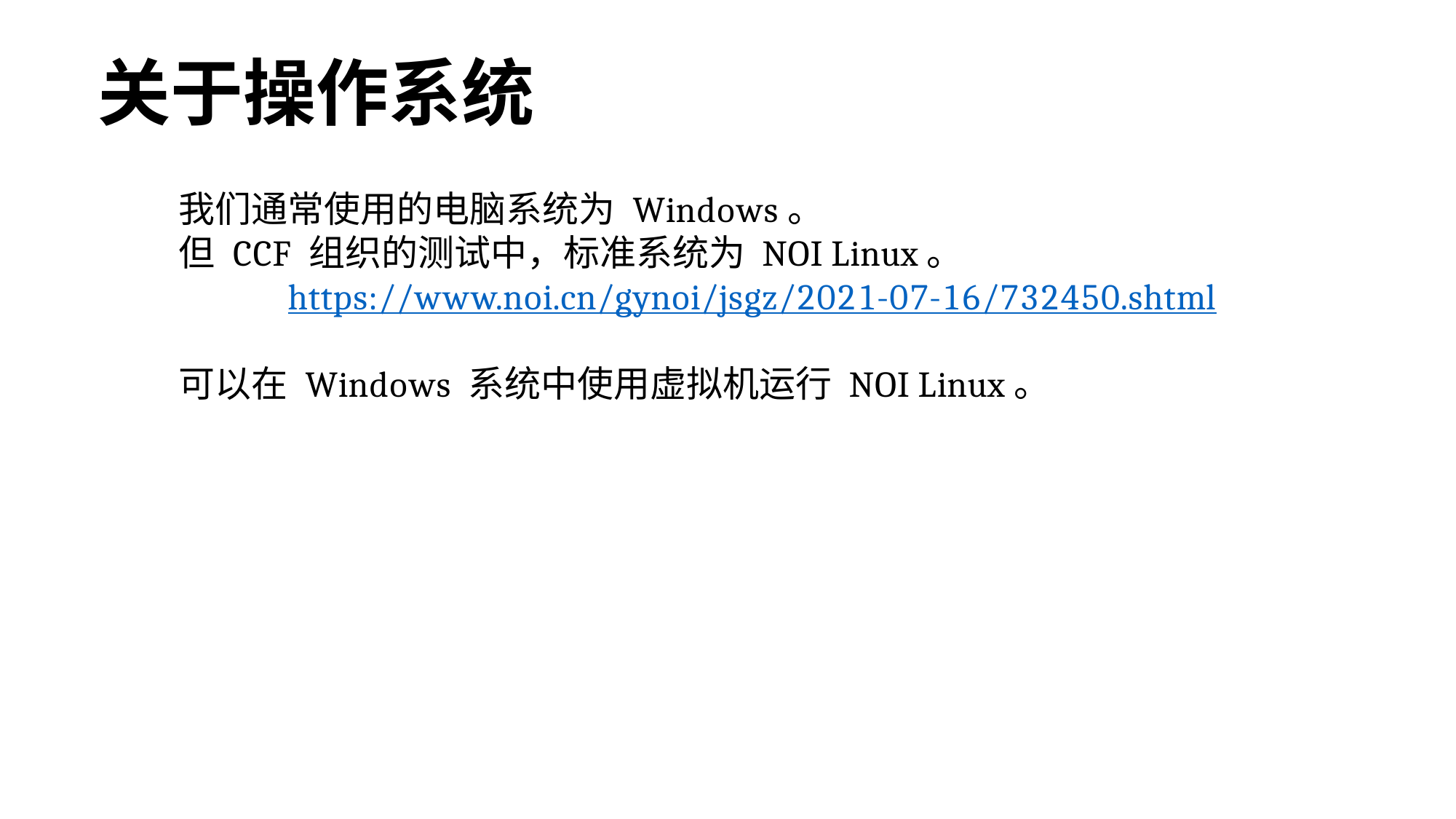

关于操作系统
我们通常使用的电脑系统为 Windows。
但 CCF 组织的测试中，标准系统为 NOI Linux。
	https://www.noi.cn/gynoi/jsgz/2021-07-16/732450.shtml

可以在 Windows 系统中使用虚拟机运行 NOI Linux。